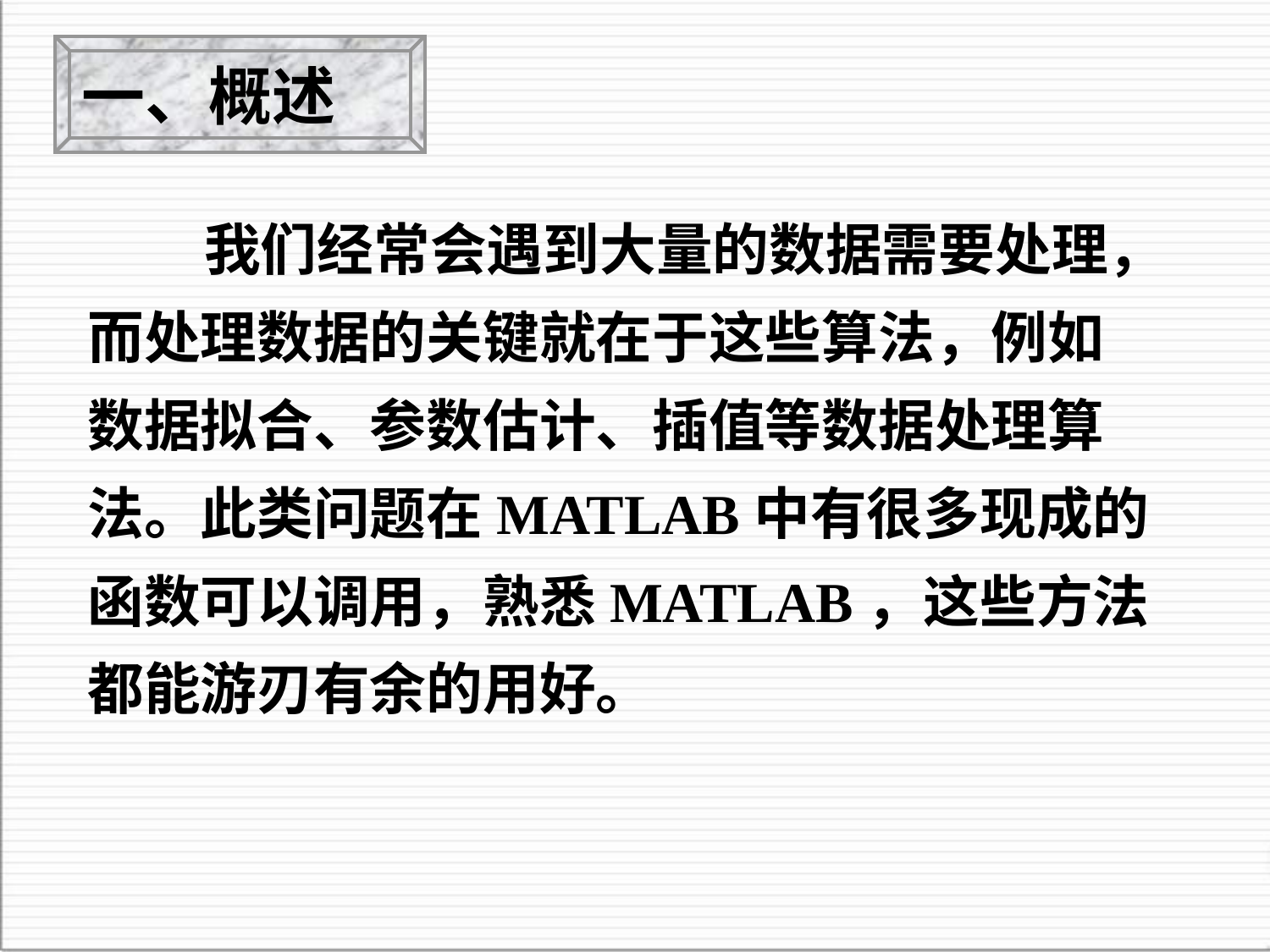

一、概述
        我们经常会遇到大量的数据需要处理，而处理数据的关键就在于这些算法，例如数据拟合、参数估计、插值等数据处理算法。此类问题在MATLAB中有很多现成的函数可以调用，熟悉MATLAB，这些方法都能游刃有余的用好。